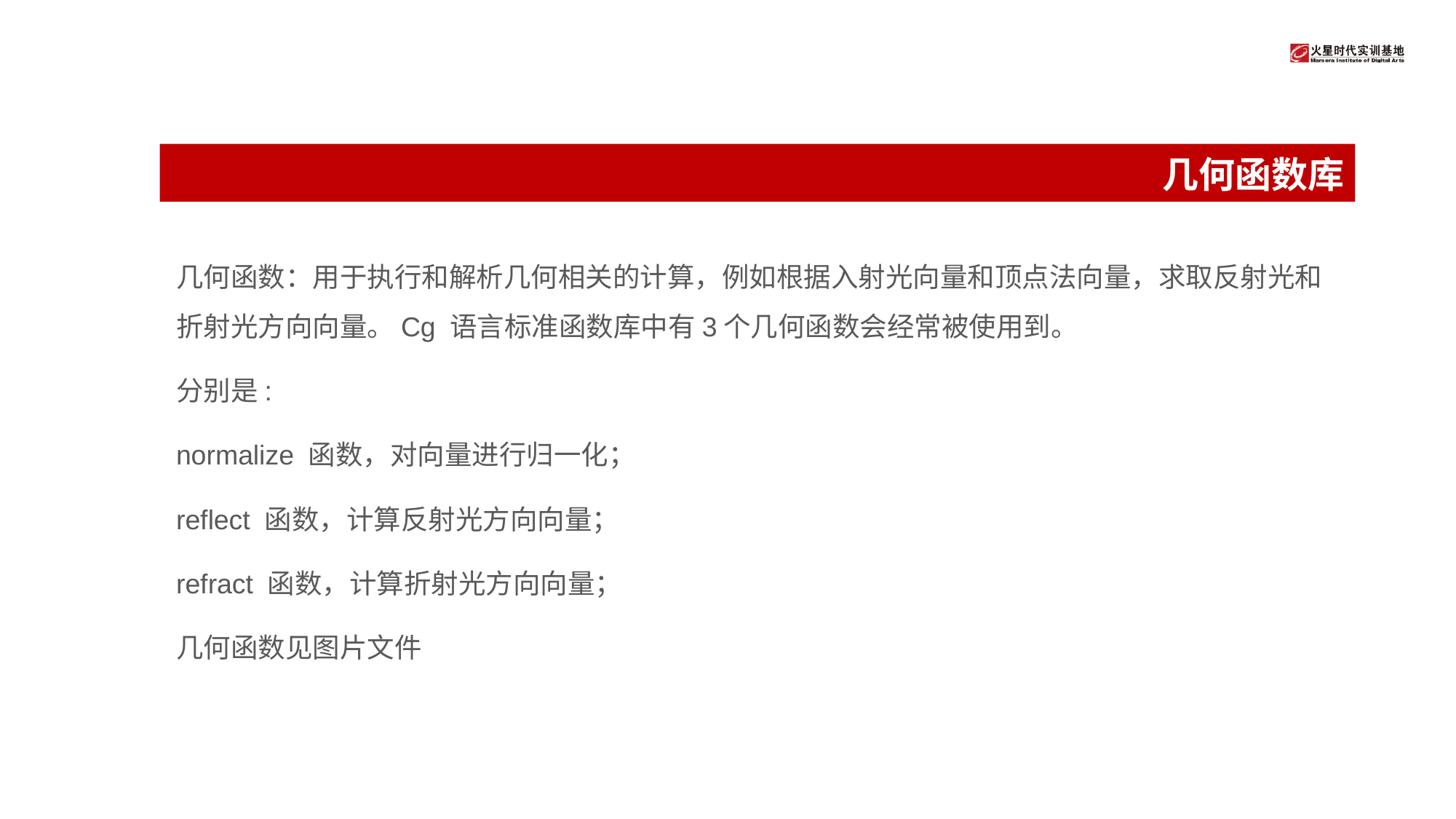

# 几何函数库
几何函数：用于执行和解析几何相关的计算，例如根据入射光向量和顶点法向量，求取反射光和折射光方向向量。Cg 语言标准函数库中有3个几何函数会经常被使用到。
分别是:
normalize 函数，对向量进行归一化；
reflect 函数，计算反射光方向向量；
refract 函数，计算折射光方向向量；
几何函数见图片文件